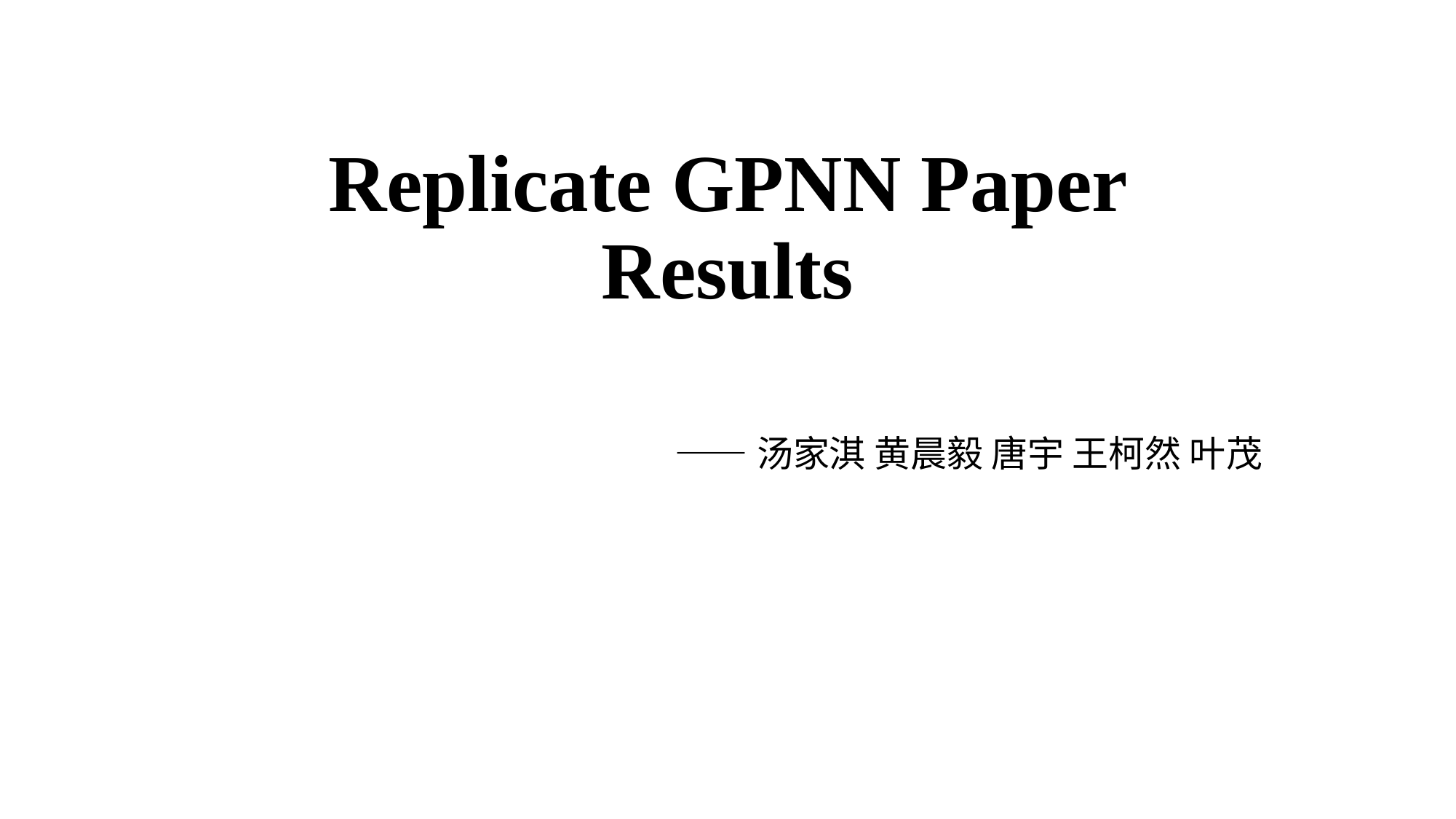

# Replicate GPNN Paper Results
——汤家淇 黄晨毅 唐宇 王柯然 叶茂